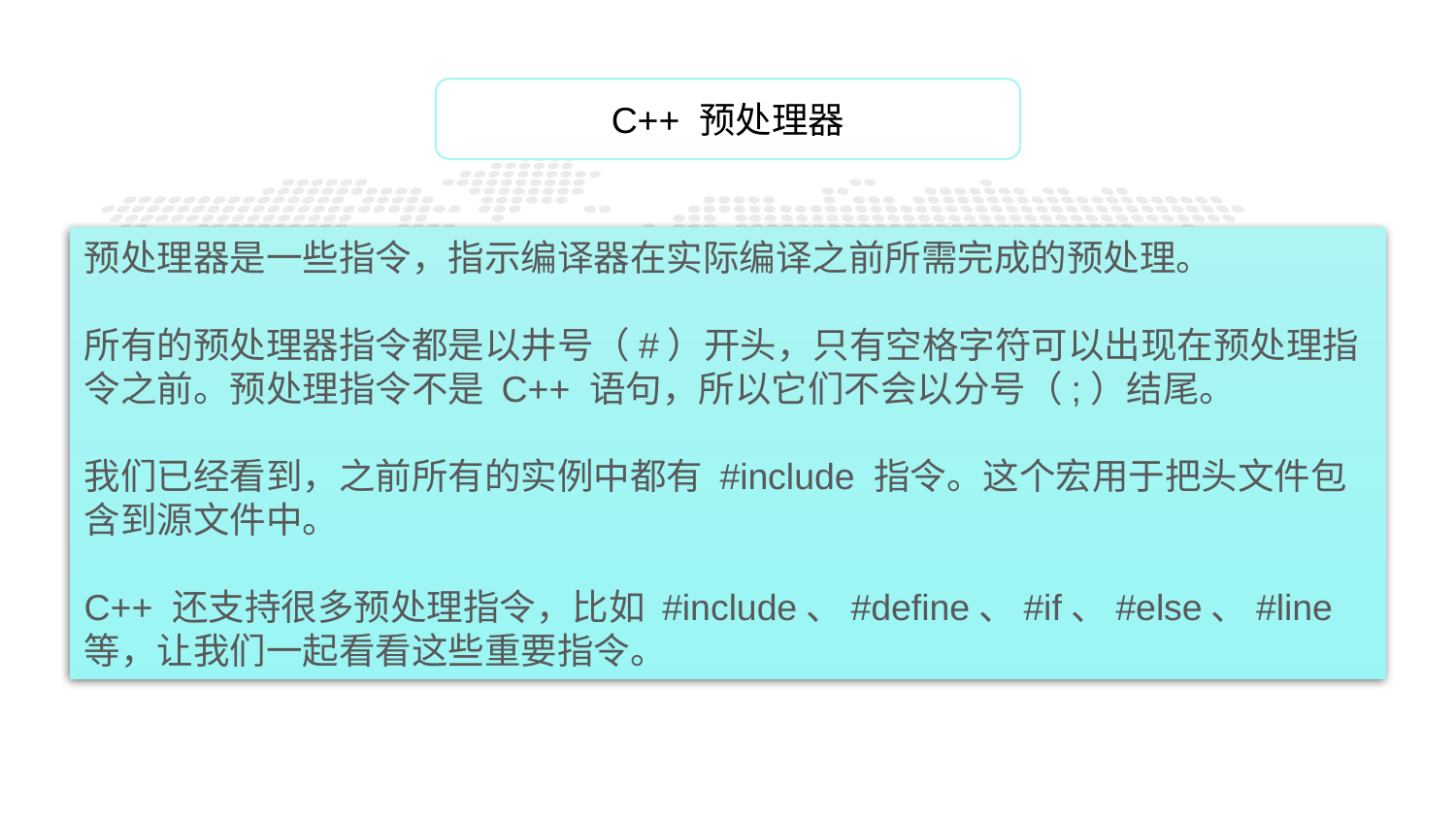

C++ 预处理器
预处理器是一些指令，指示编译器在实际编译之前所需完成的预处理。

所有的预处理器指令都是以井号（#）开头，只有空格字符可以出现在预处理指令之前。预处理指令不是 C++ 语句，所以它们不会以分号（;）结尾。

我们已经看到，之前所有的实例中都有 #include 指令。这个宏用于把头文件包含到源文件中。

C++ 还支持很多预处理指令，比如 #include、#define、#if、#else、#line 等，让我们一起看看这些重要指令。